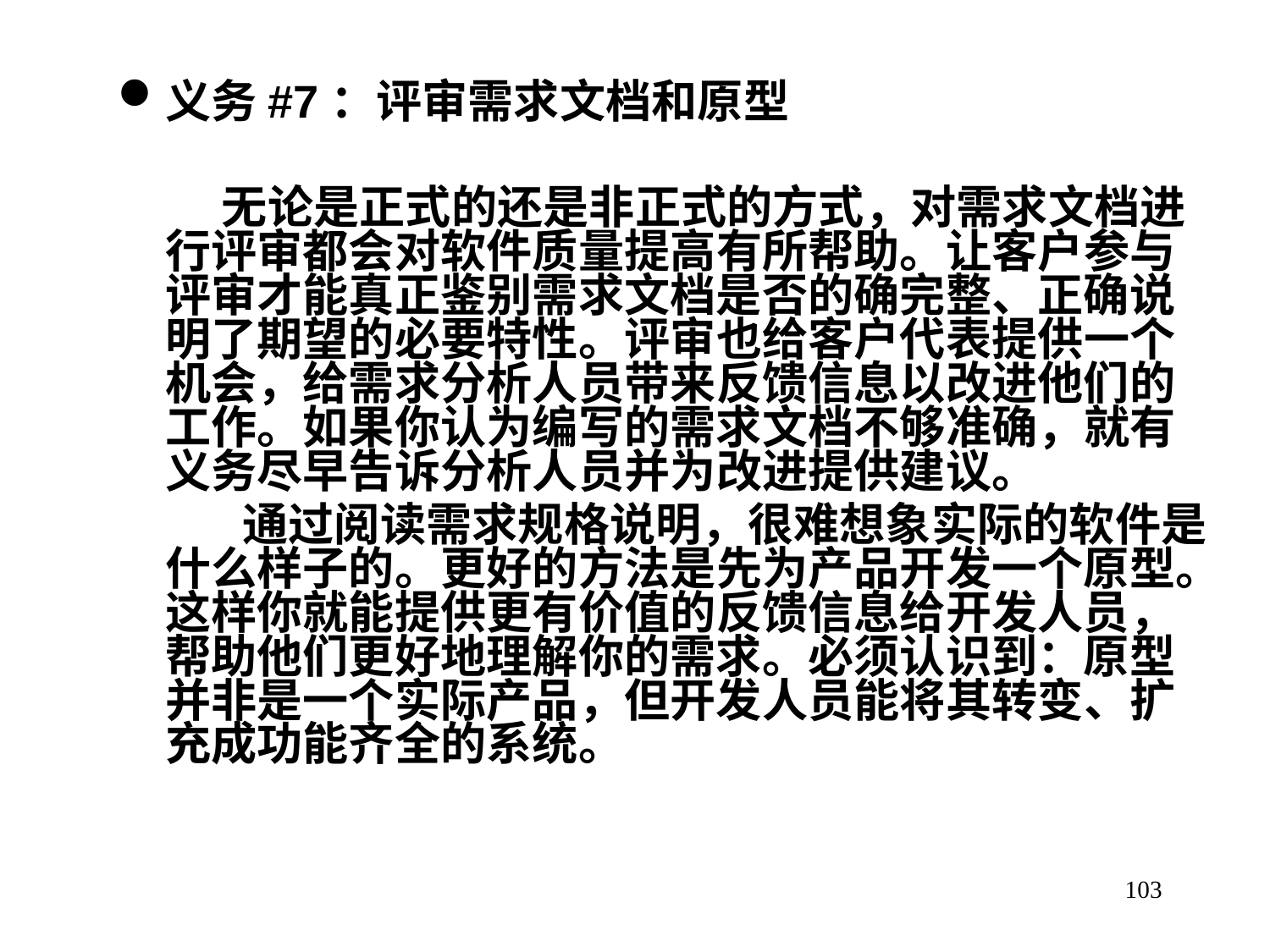

# 义务#7：评审需求文档和原型

         无论是正式的还是非正式的方式，对需求文档进行评审都会对软件质量提高有所帮助。让客户参与评审才能真正鉴别需求文档是否的确完整、正确说明了期望的必要特性。评审也给客户代表提供一个机会，给需求分析人员带来反馈信息以改进他们的工作。如果你认为编写的需求文档不够准确，就有义务尽早告诉分析人员并为改进提供建议。
           通过阅读需求规格说明，很难想象实际的软件是什么样子的。更好的方法是先为产品开发一个原型。这样你就能提供更有价值的反馈信息给开发人员，帮助他们更好地理解你的需求。必须认识到：原型并非是一个实际产品，但开发人员能将其转变、扩充成功能齐全的系统。

103